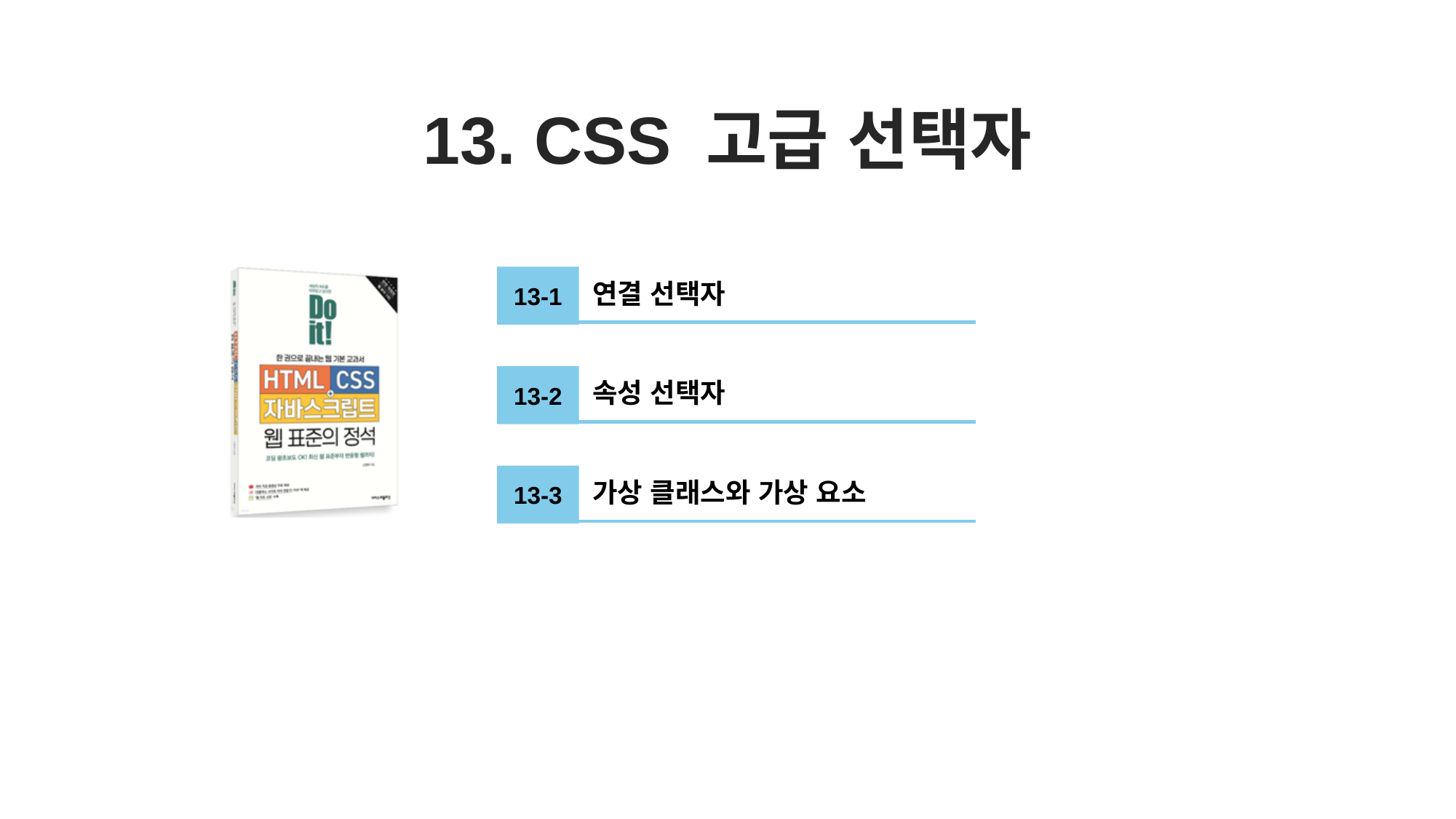

# 13. CSS 고급 선택자
13-1
연결 선택자
13-2
속성 선택자
13-3
가상 클래스와 가상 요소